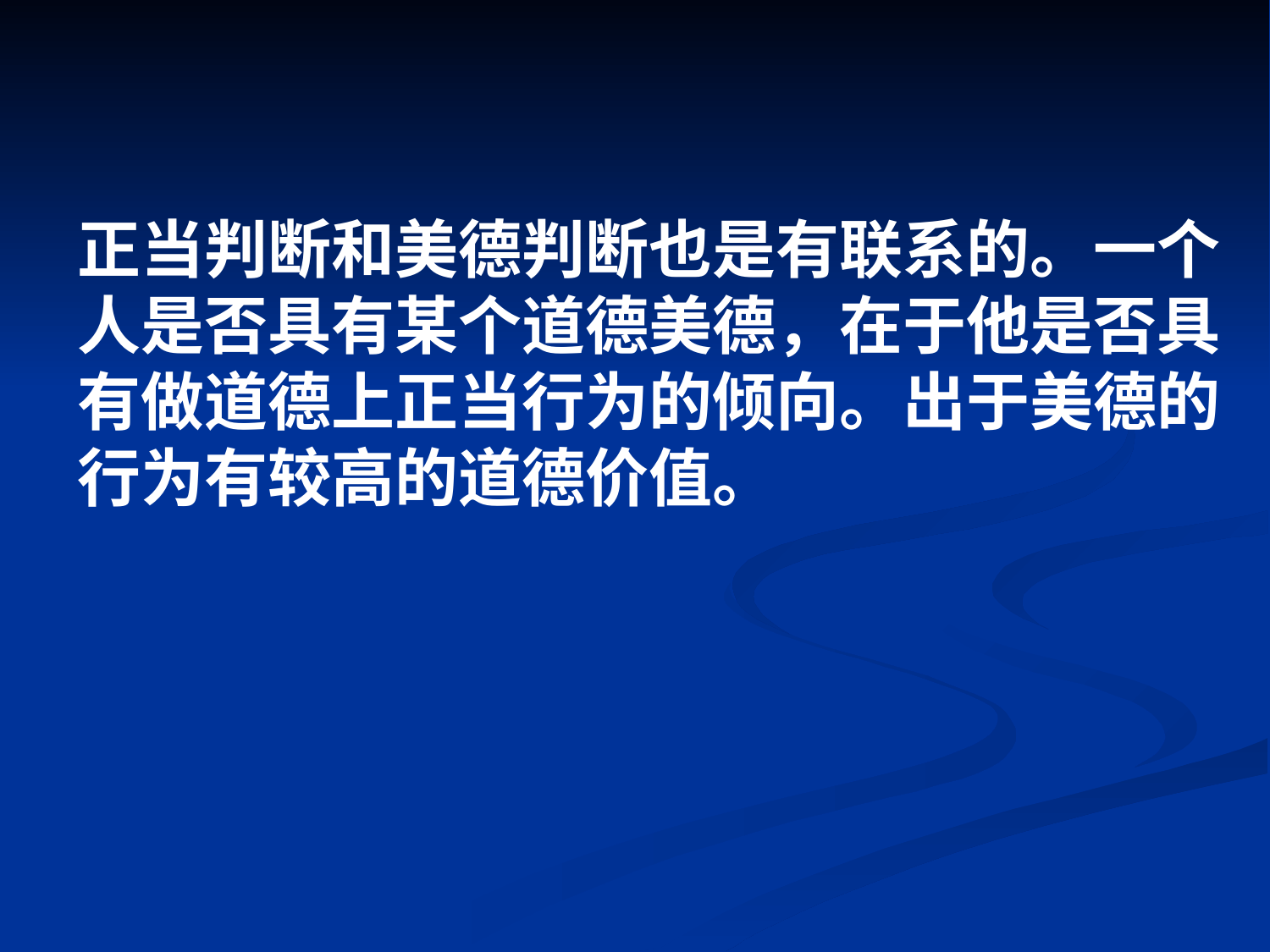

正当判断和美德判断也是有联系的。一个人是否具有某个道德美德，在于他是否具有做道德上正当行为的倾向。出于美德的行为有较高的道德价值。